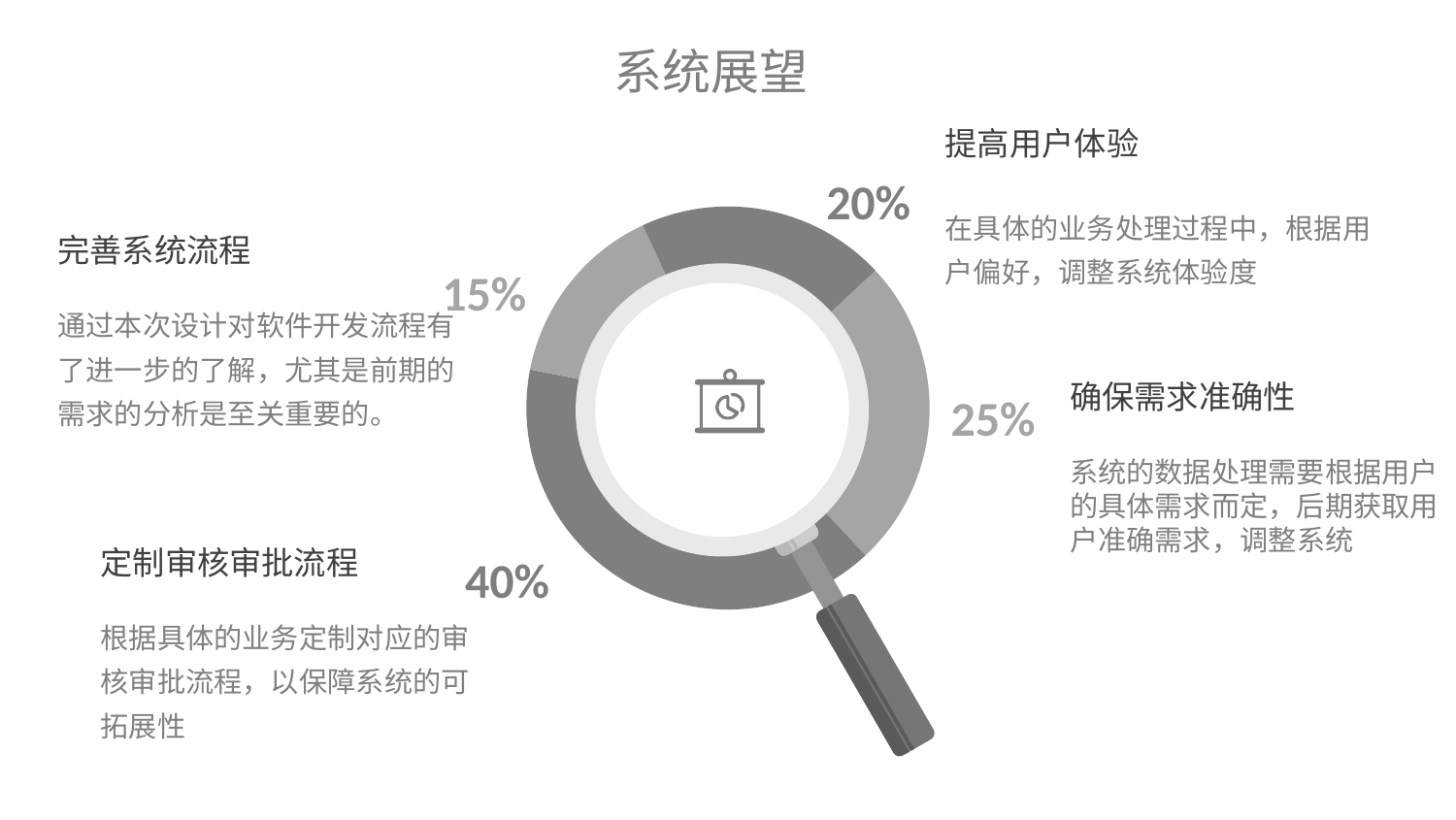

系统展望
提高用户体验

在具体的业务处理过程中，根据用户偏好，调整系统体验度
20%

### Chart

| Category | 销售额 |
|---|---|
| 1 | 25.0 |
| 2 | 40.0 |
| 3 | 15.0 |
| 4 | 20.0 |
完善系统流程

通过本次设计对软件开发流程有了进一步的了解，尤其是前期的需求的分析是至关重要的。
15%

25%
确保需求准确性

系统的数据处理需要根据用户的具体需求而定，后期获取用户准确需求，调整系统
40%
定制审核审批流程

根据具体的业务定制对应的审核审批流程，以保障系统的可拓展性